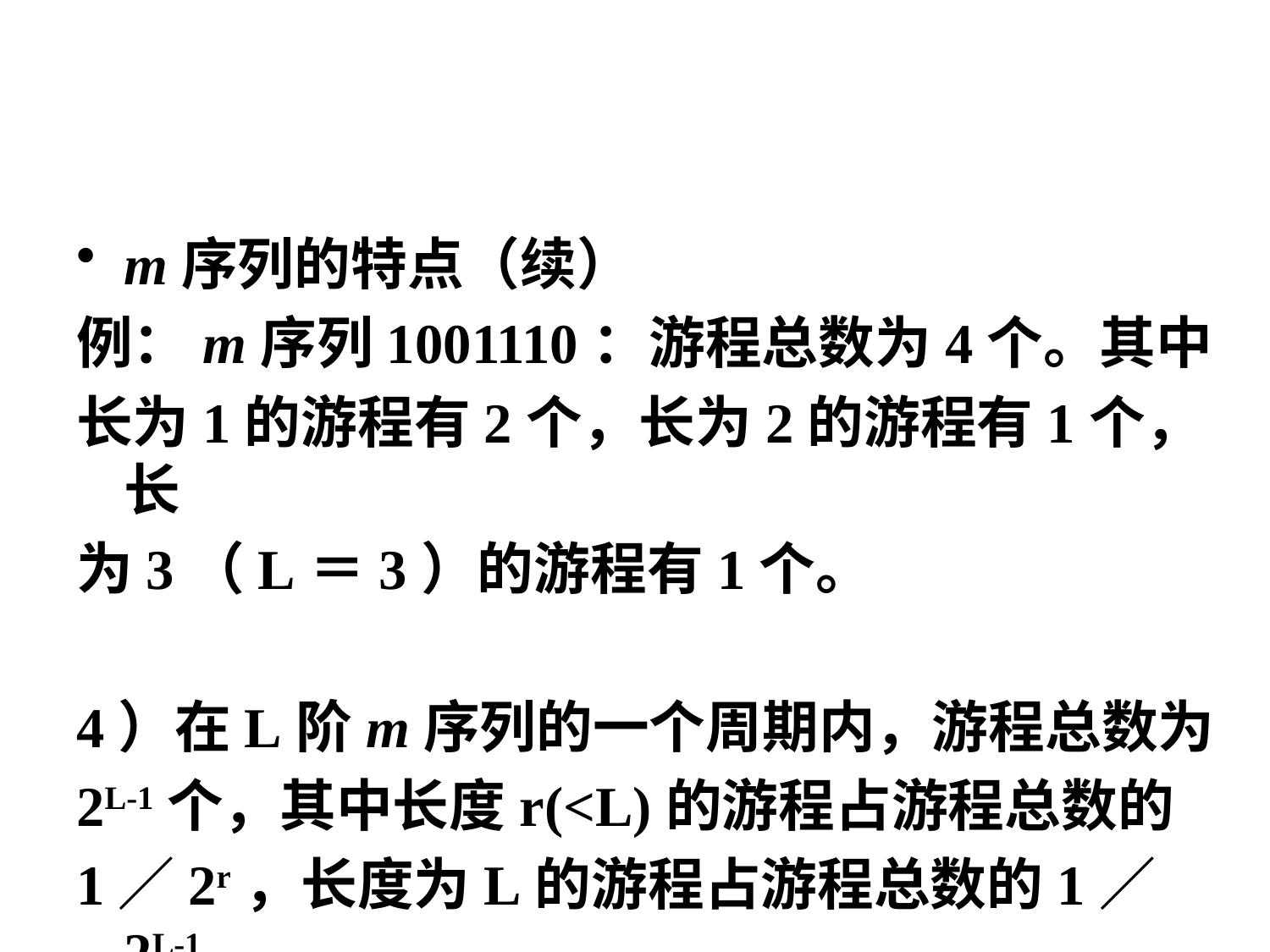

#
m序列的特点（续）
例：m序列1001110：游程总数为4个。其中
长为1的游程有2个，长为2的游程有1个，长
为3（L＝3）的游程有1个。

4）在L阶m序列的一个周期内，游程总数为
2L-1个，其中长度r(<L)的游程占游程总数的
1／2r，长度为L的游程占游程总数的1／2L-1。